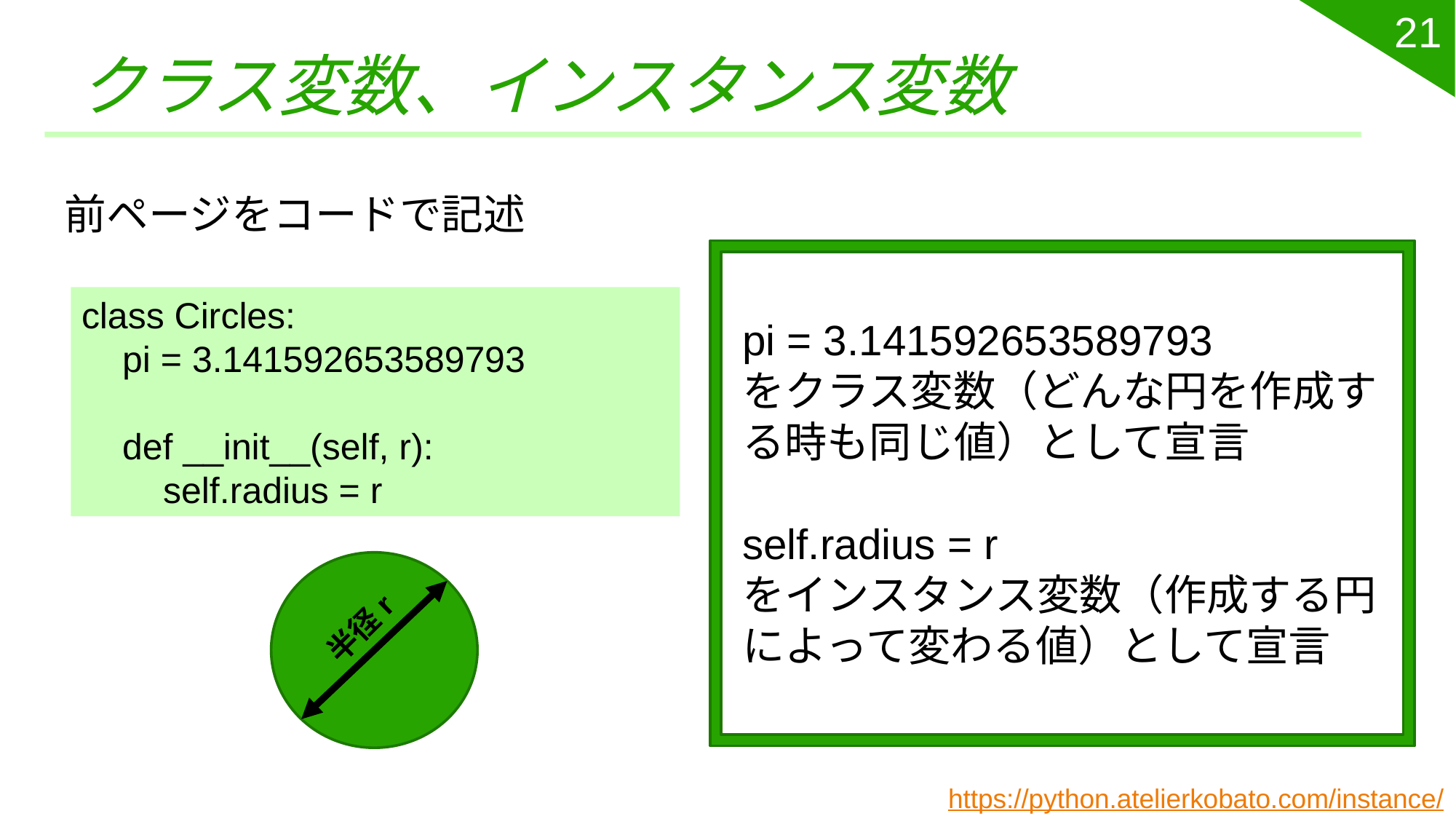

21
# クラス変数、インスタンス変数
前ページをコードで記述

class Circles:
    pi = 3.141592653589793

    def __init__(self, r):
        self.radius = r
pi = 3.141592653589793
をクラス変数（どんな円を作成する時も同じ値）として宣言

self.radius = r
をインスタンス変数（作成する円によって変わる値）として宣言

半径r
https://python.atelierkobato.com/instance/